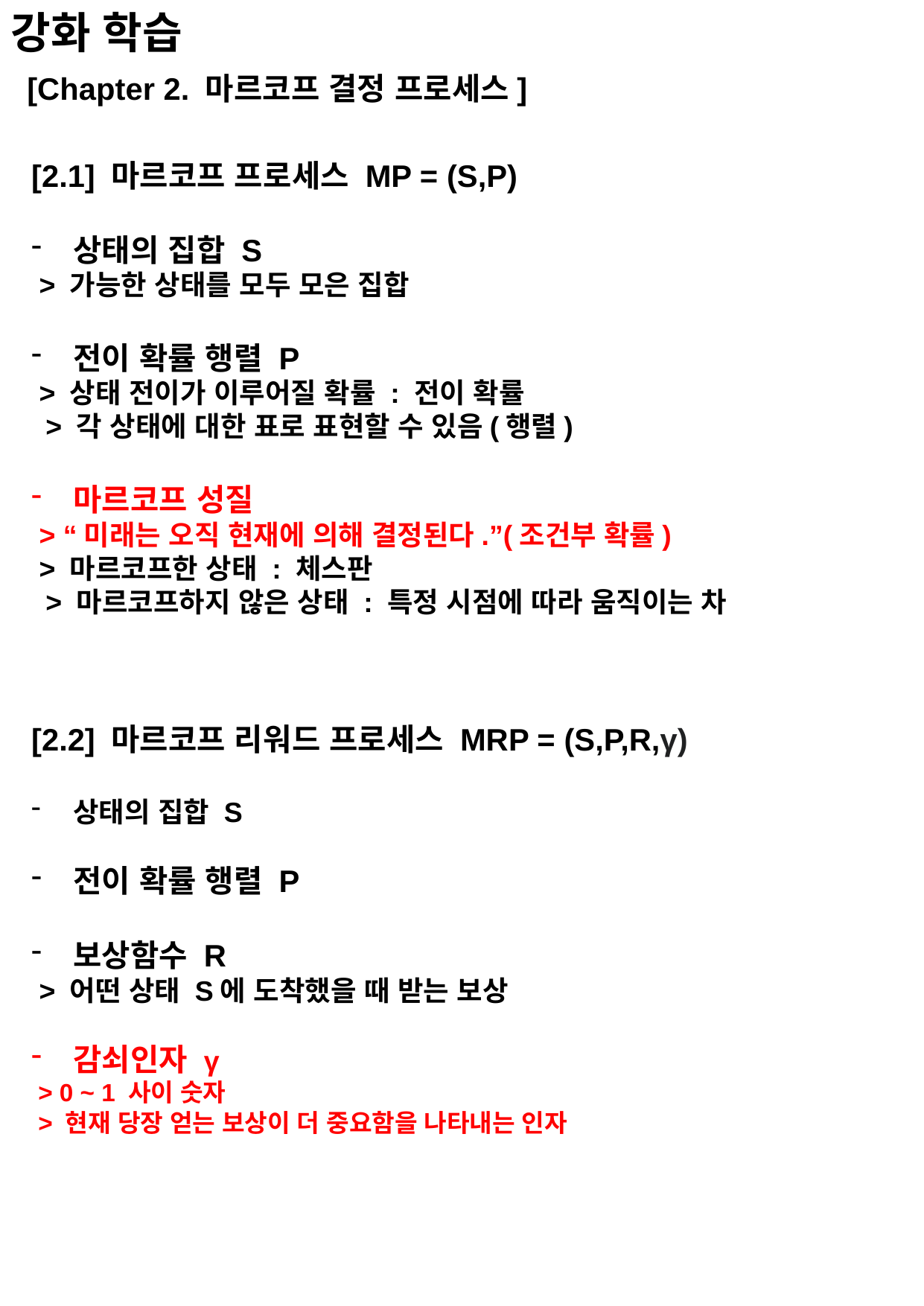

강화 학습
[Chapter 2. 마르코프 결정 프로세스]

[2.1] 마르코프 프로세스 MP = (S,P)

상태의 집합 S
 > 가능한 상태를 모두 모은 집합

전이 확률 행렬 P
 > 상태 전이가 이루어질 확률 : 전이 확률
 > 각 상태에 대한 표로 표현할 수 있음(행렬)

마르코프 성질
 > “미래는 오직 현재에 의해 결정된다.”(조건부 확률)
 > 마르코프한 상태 : 체스판
 > 마르코프하지 않은 상태 : 특정 시점에 따라 움직이는 차
[2.2] 마르코프 리워드 프로세스 MRP = (S,P,R,γ)

상태의 집합 S

전이 확률 행렬 P

보상함수 R
 > 어떤 상태 S에 도착했을 때 받는 보상

감쇠인자 γ
 > 0 ~ 1 사이 숫자
 > 현재 당장 얻는 보상이 더 중요함을 나타내는 인자